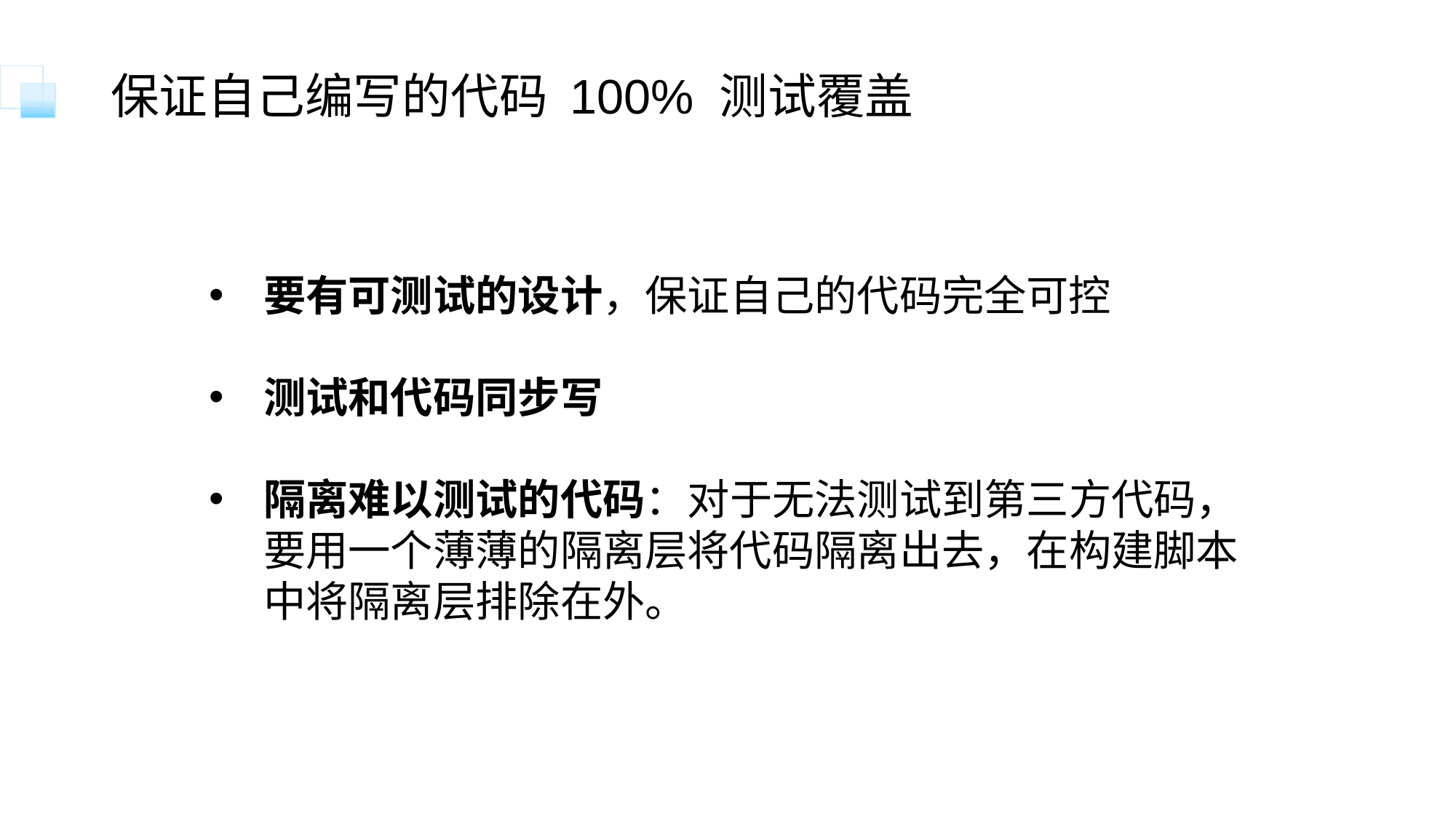

# 保证自己编写的代码 100% 测试覆盖
要有可测试的设计，保证自己的代码完全可控

测试和代码同步写

隔离难以测试的代码：对于无法测试到第三方代码，要用一个薄薄的隔离层将代码隔离出去，在构建脚本中将隔离层排除在外。